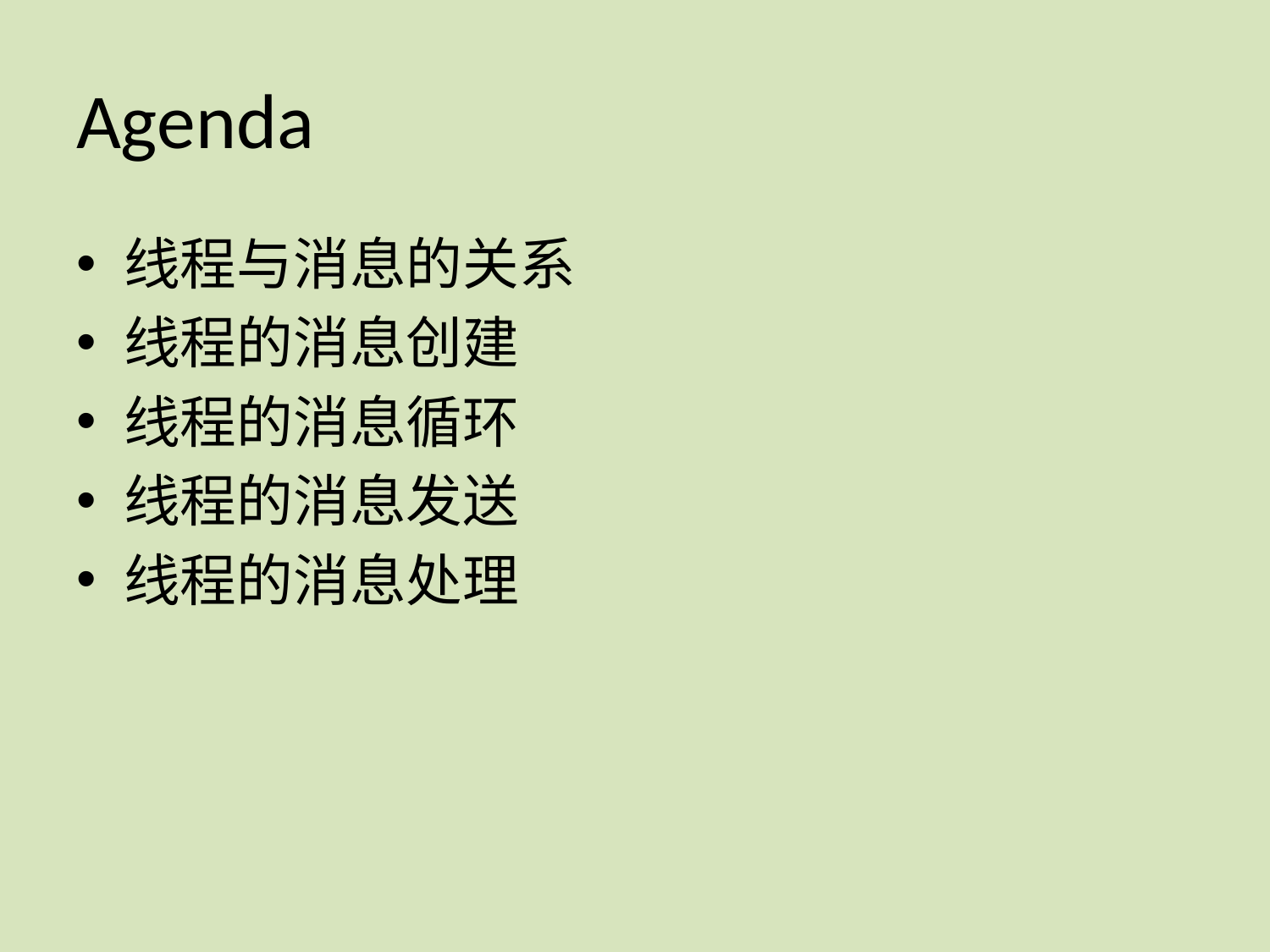

# Agenda
线程与消息的关系
线程的消息创建
线程的消息循环
线程的消息发送
线程的消息处理